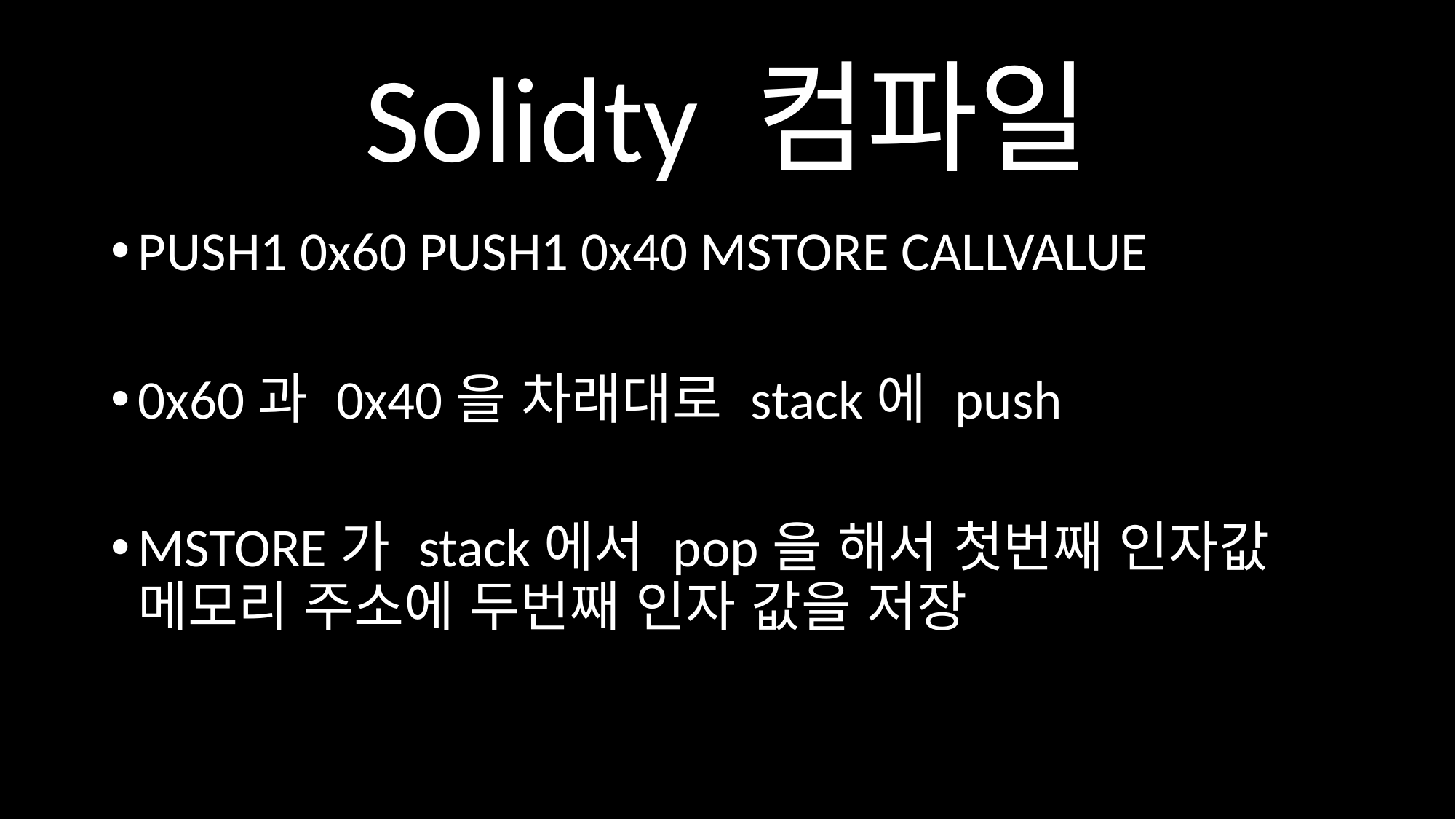

# Solidty 컴파일
PUSH1 0x60 PUSH1 0x40 MSTORE CALLVALUE

0x60과 0x40을 차래대로 stack에 push

MSTORE가 stack에서 pop을 해서 첫번째 인자값 메모리 주소에 두번째 인자 값을 저장